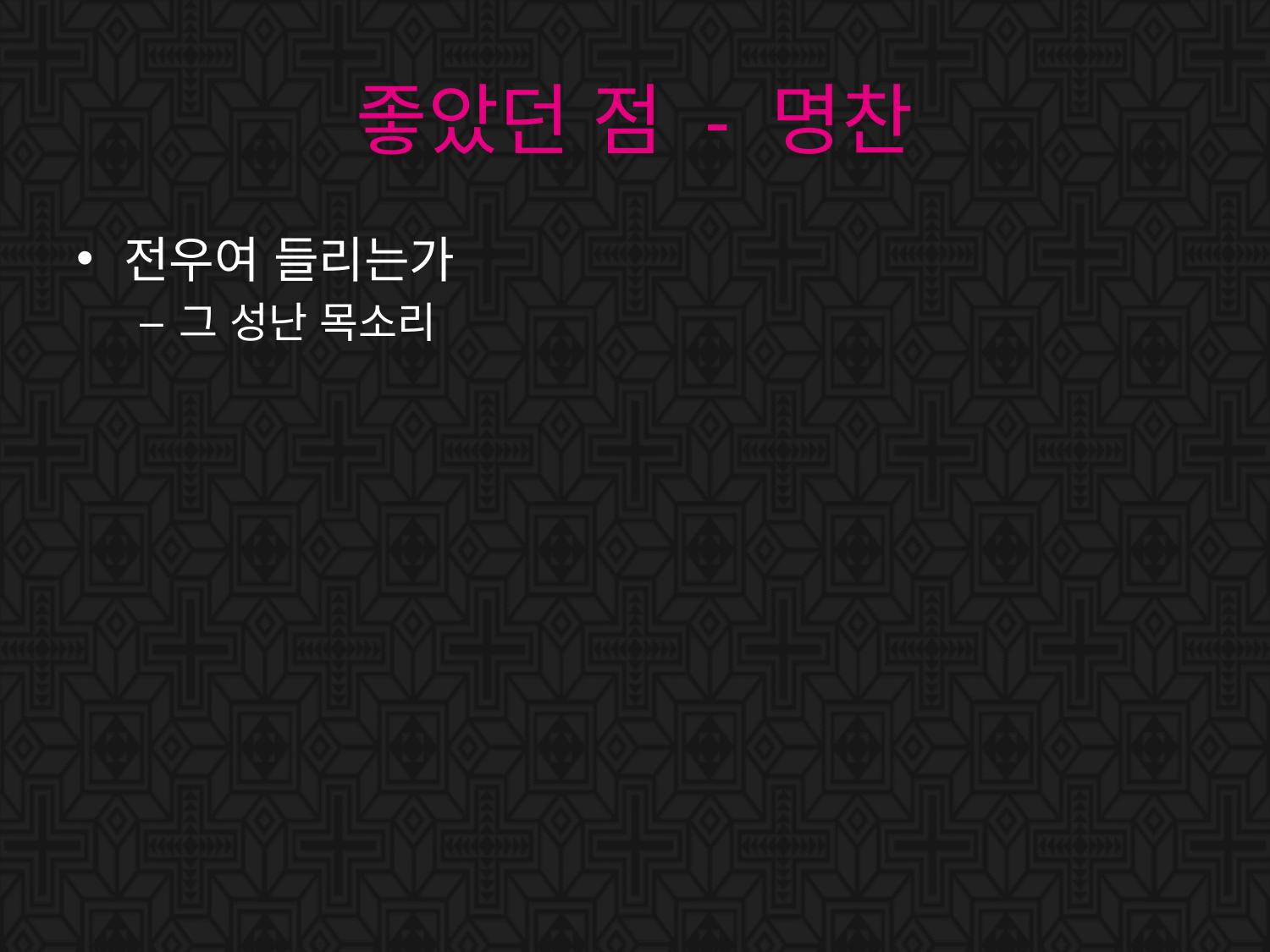

# 좋았던 점 - 명찬
전우여 들리는가
그 성난 목소리